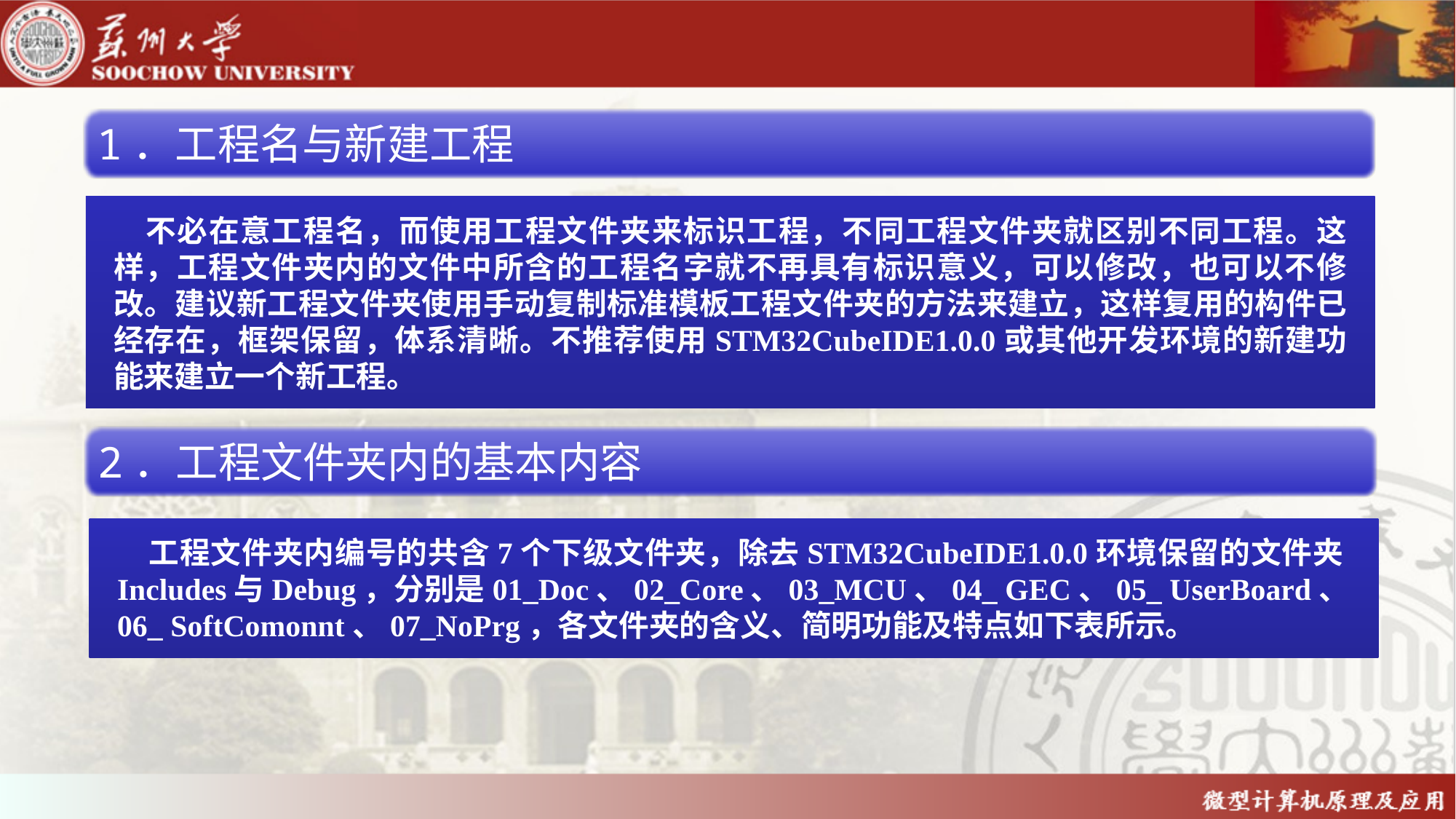

1．工程名与新建工程
不必在意工程名，而使用工程文件夹来标识工程，不同工程文件夹就区别不同工程。这样，工程文件夹内的文件中所含的工程名字就不再具有标识意义，可以修改，也可以不修改。建议新工程文件夹使用手动复制标准模板工程文件夹的方法来建立，这样复用的构件已经存在，框架保留，体系清晰。不推荐使用STM32CubeIDE1.0.0或其他开发环境的新建功能来建立一个新工程。
2．工程文件夹内的基本内容
工程文件夹内编号的共含7个下级文件夹，除去STM32CubeIDE1.0.0环境保留的文件夹Includes与Debug，分别是01_Doc、02_Core、03_MCU、04_ GEC、05_ UserBoard、06_ SoftComonnt、07_NoPrg，各文件夹的含义、简明功能及特点如下表所示。